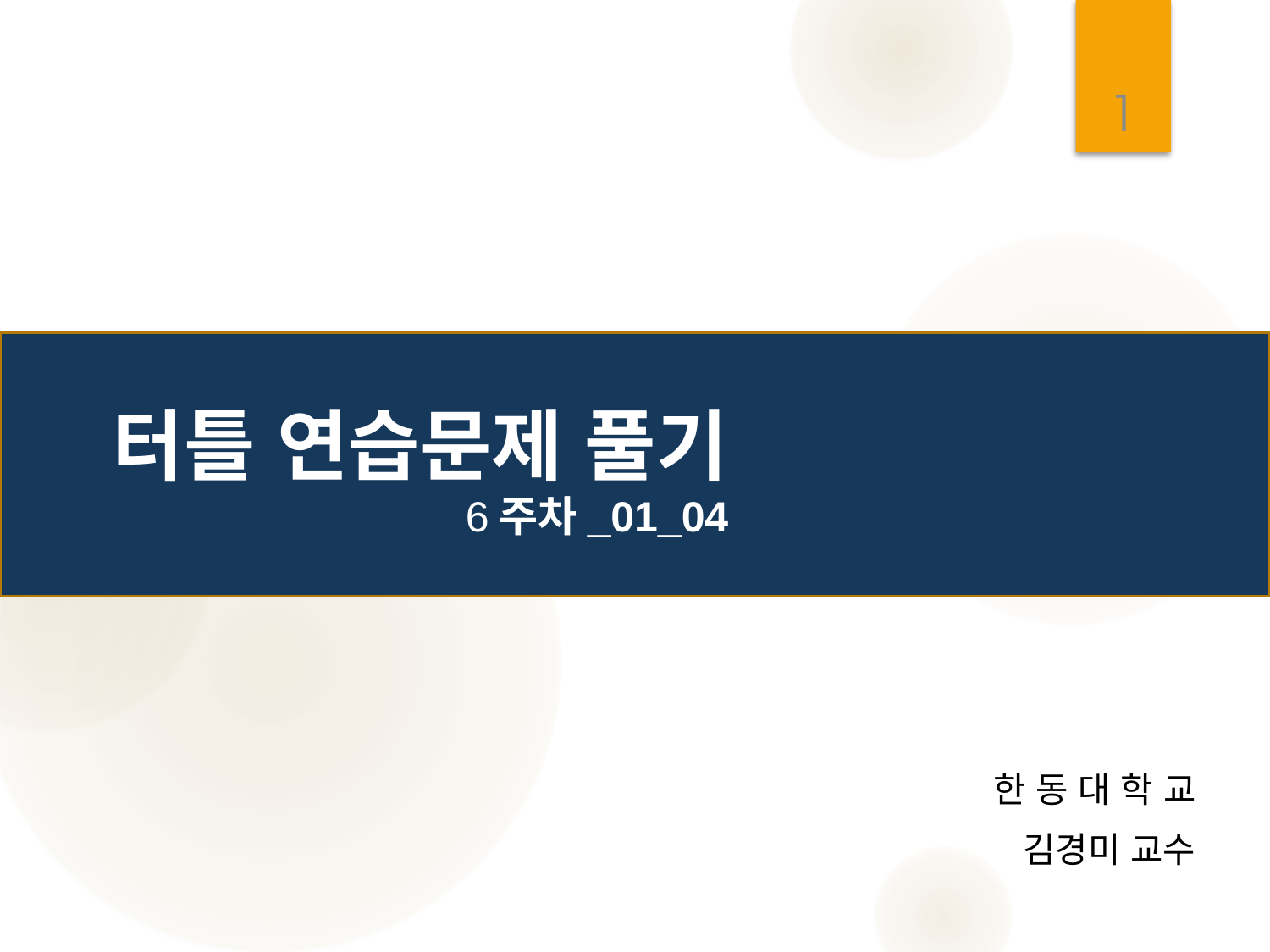

1

# 터틀 연습문제 풀기 6주차_01_04
한 동 대 학 교
 김경미 교수